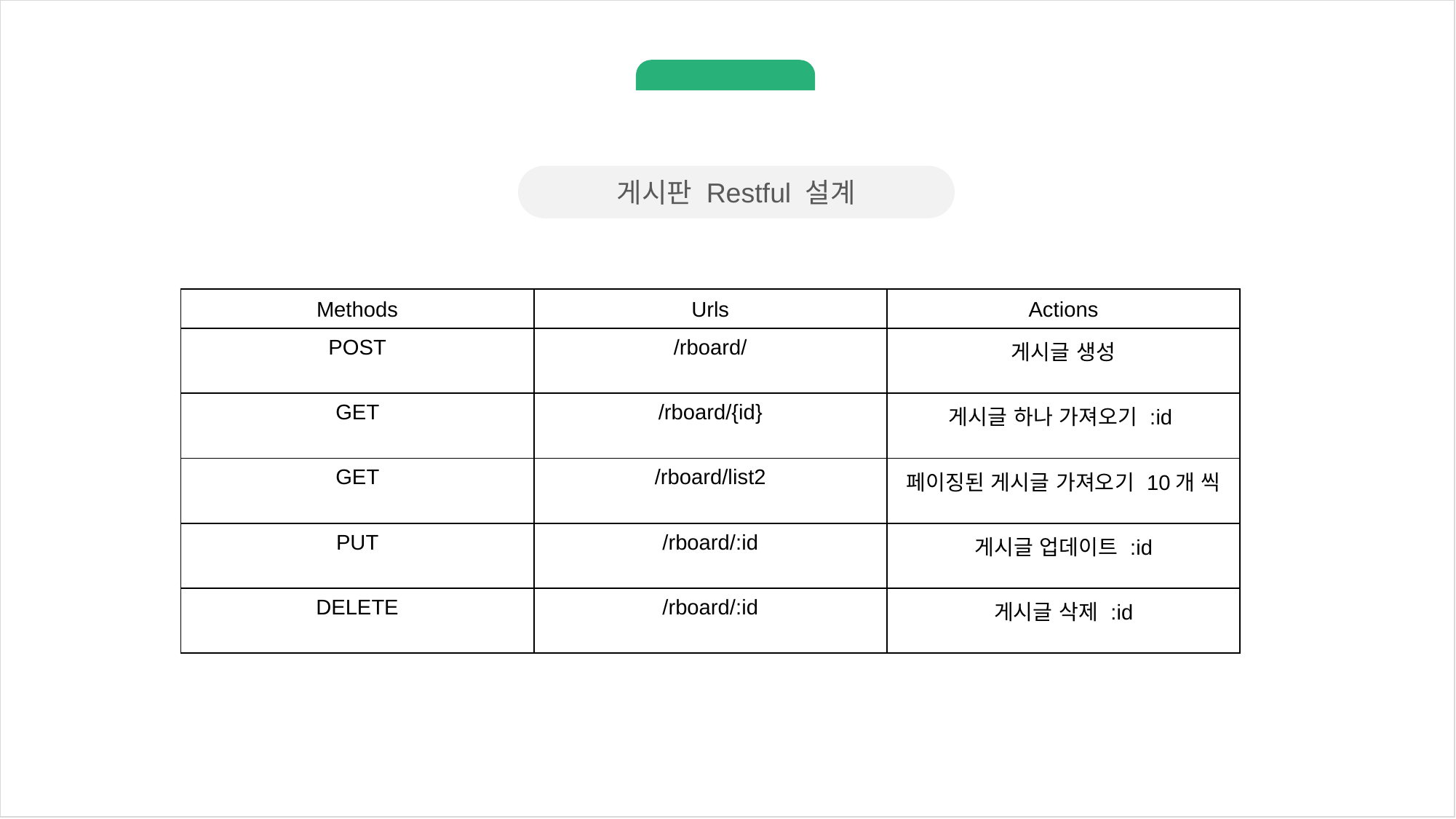

1. 게시판 설계
게시판 Restful 설계
| Methods | Urls | Actions |
| --- | --- | --- |
| POST | /rboard/ | 게시글 생성 |
| GET | /rboard/{id} | 게시글 하나 가져오기 :id |
| GET | /rboard/list2 | 페이징된 게시글 가져오기 10개 씩 |
| PUT | /rboard/:id | 게시글 업데이트 :id |
| DELETE | /rboard/:id | 게시글 삭제 :id |